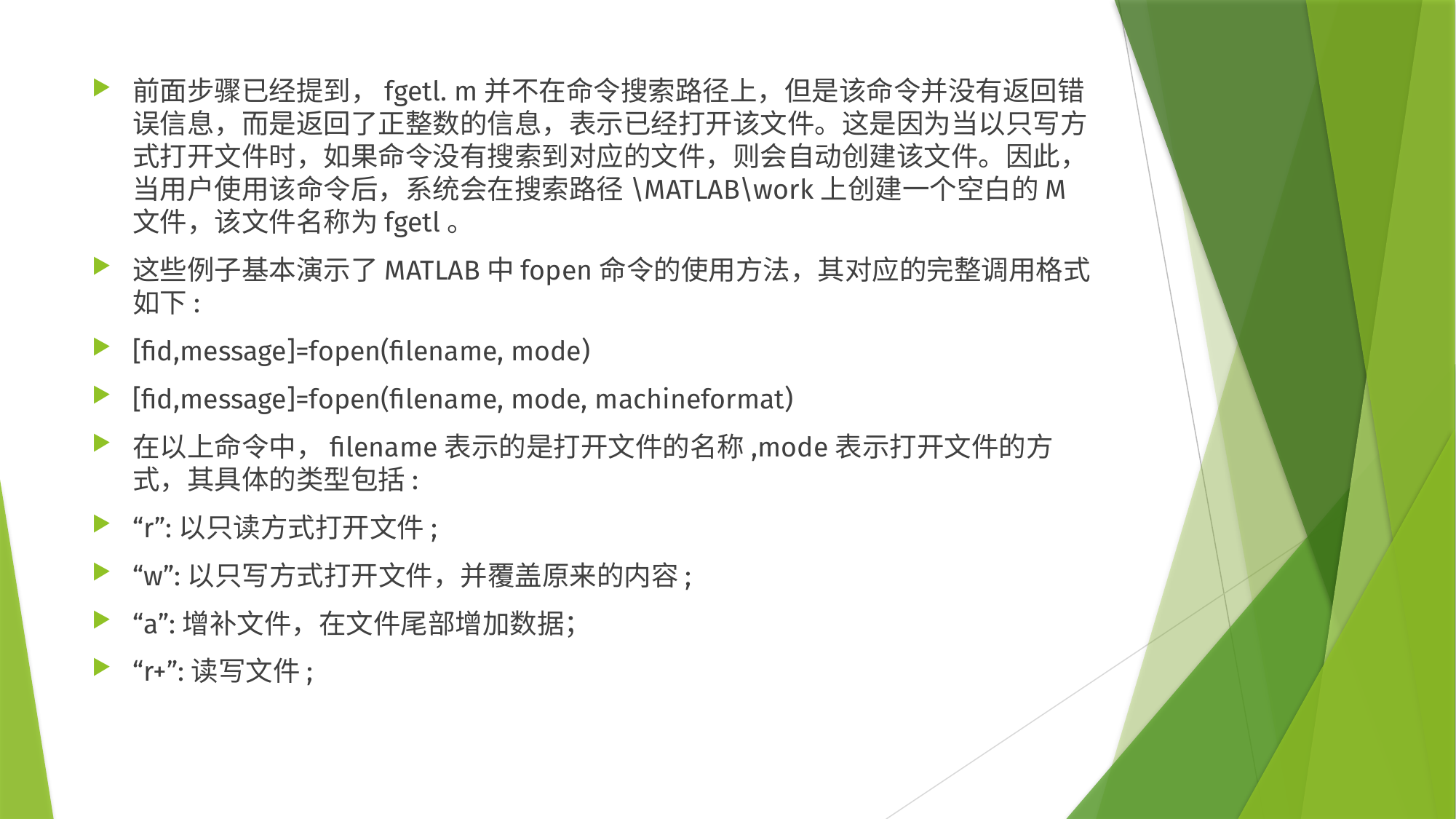

前面步骤已经提到，fgetl. m并不在命令搜索路径上，但是该命令并没有返回错误信息，而是返回了正整数的信息，表示已经打开该文件。这是因为当以只写方式打开文件时，如果命令没有搜索到对应的文件，则会自动创建该文件。因此，当用户使用该命令后，系统会在搜索路径\MATLAB\work上创建一个空白的M文件，该文件名称为fgetl。
这些例子基本演示了MATLAB中fopen命令的使用方法，其对应的完整调用格式如下:
[fid,message]=fopen(filename, mode)
[fid,message]=fopen(filename, mode, machineformat)
在以上命令中，filename表示的是打开文件的名称,mode表示打开文件的方式，其具体的类型包括:
“r”:以只读方式打开文件;
“w”:以只写方式打开文件，并覆盖原来的内容;
“a”:增补文件，在文件尾部增加数据；
“r+”:读写文件;